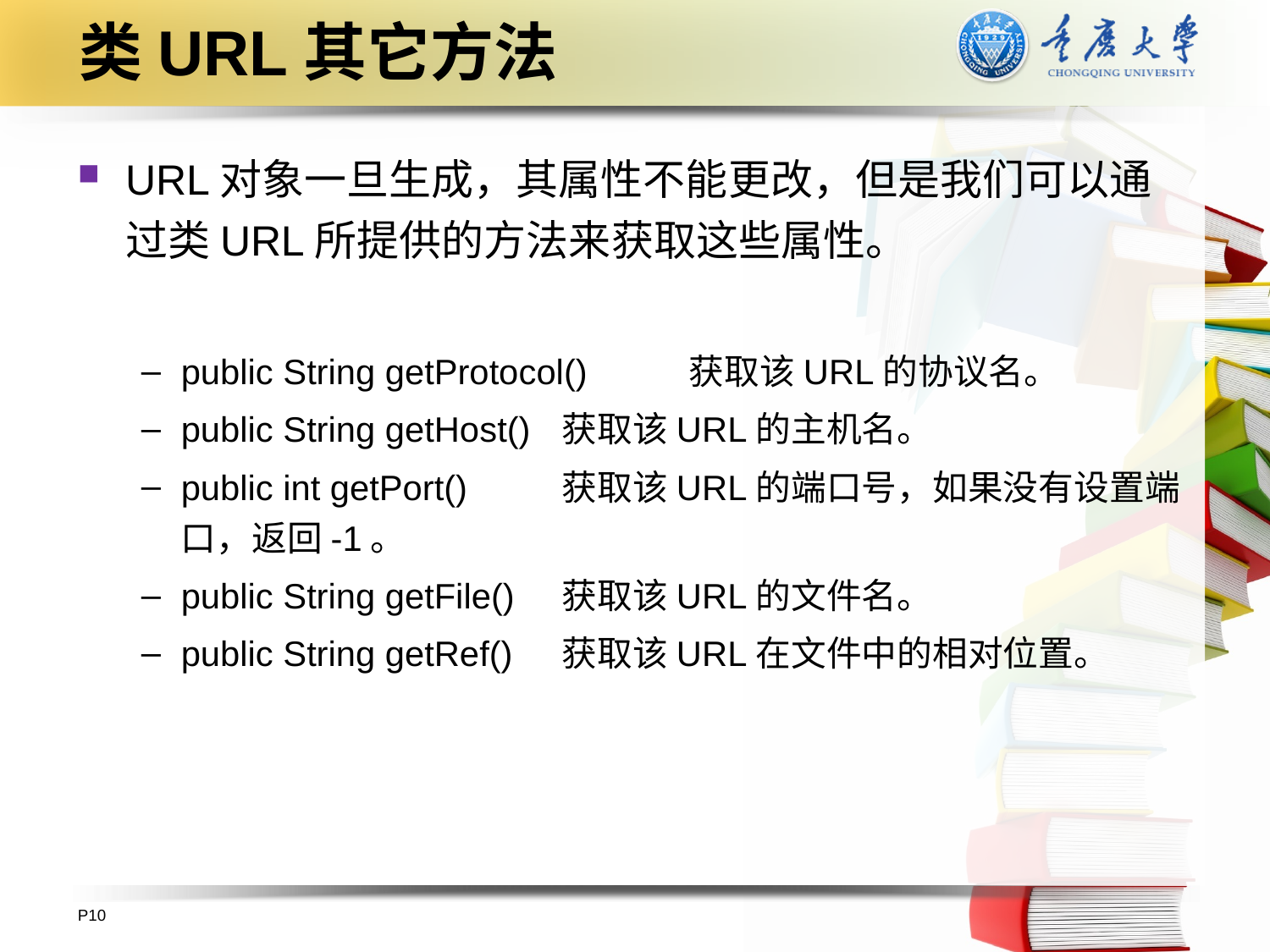

# 类URL其它方法
URL对象一旦生成，其属性不能更改，但是我们可以通过类URL所提供的方法来获取这些属性。

public String getProtocol()	获取该URL的协议名。
public String getHost() 	获取该URL的主机名。
public int getPort() 	获取该URL的端口号，如果没有设置端口，返回-1。
public String getFile() 	获取该URL的文件名。
public String getRef() 	获取该URL在文件中的相对位置。
P10